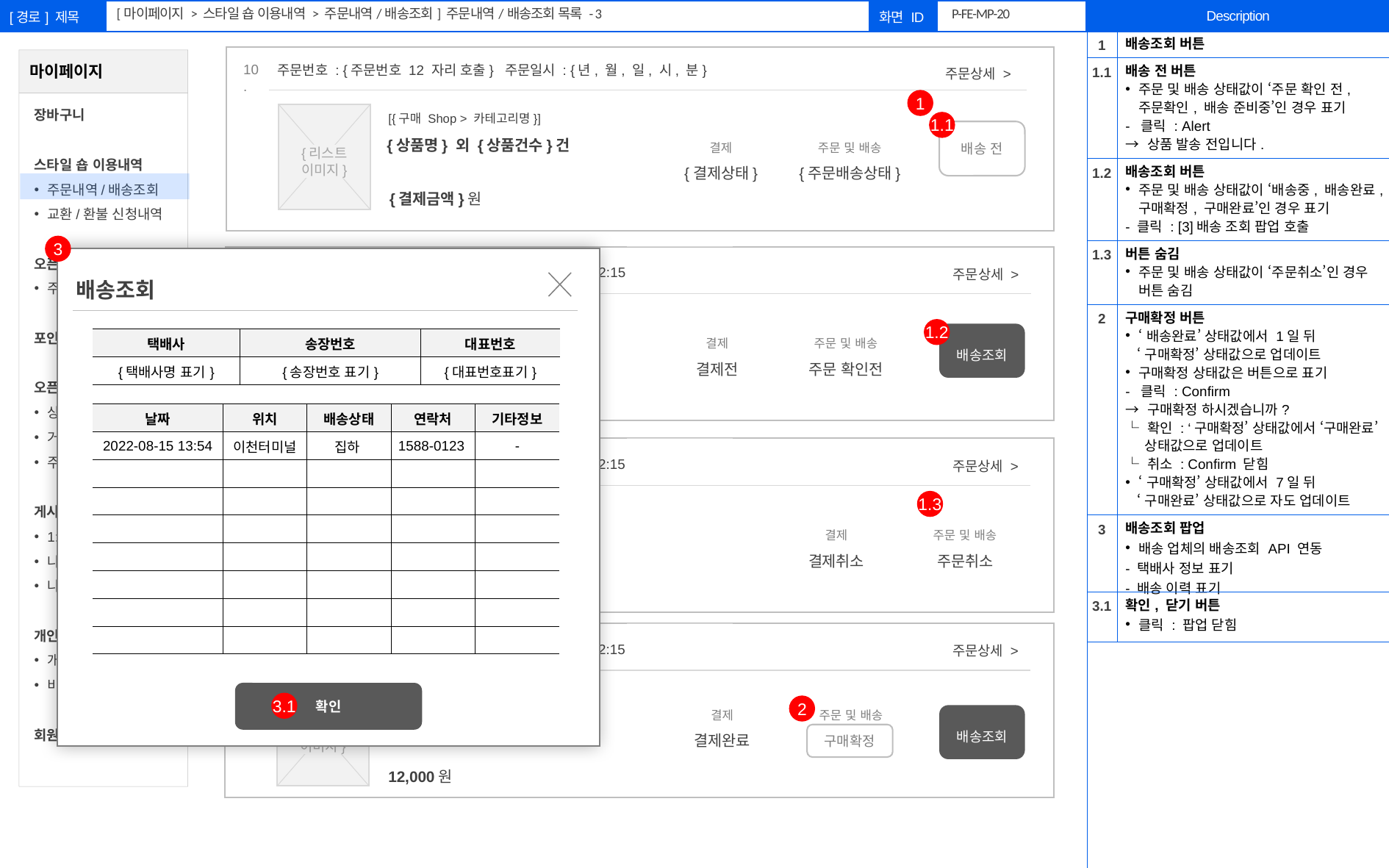

[마이페이지 > 스타일 숍 이용내역 > 주문내역/배송조회] 주문내역/배송조회 목록 - 3
# P-FE-MP-20
| 1 | 배송조회 버튼 |
| --- | --- |
| 1.1 | 배송 전 버튼 주문 및 배송 상태값이 ‘주문 확인 전, 주문확인, 배송 준비중’인 경우 표기 - 클릭 : Alert → 상품 발송 전입니다. |
| 1.2 | 배송조회 버튼 주문 및 배송 상태값이 ‘배송중, 배송완료, 구매확정, 구매완료’인 경우 표기 - 클릭 : [3]배송 조회 팝업 호출 |
| 1.3 | 버튼 숨김 주문 및 배송 상태값이 ‘주문취소’인 경우 버튼 숨김 |
| 2 | 구매확정 버튼 ‘배송완료’ 상태값에서 1일 뒤 ‘구매확정’ 상태값으로 업데이트 구매확정 상태값은 버튼으로 표기 - 클릭 : Confirm → 구매확정 하시겠습니까? └ 확인 : ‘구매확정’ 상태값에서 ‘구매완료’ 상태값으로 업데이트 └ 취소 : Confirm 닫힘 ‘구매확정’ 상태값에서 7일 뒤 ‘구매완료’ 상태값으로 자도 업데이트 |
| 3 | 배송조회 팝업 배송 업체의 배송조회 API 연동 - 택배사 정보 표기 - 배송 이력 표기 |
| 3.1 | 확인, 닫기 버튼 클릭 : 팝업 닫힘 |
|  |  |

주문상세 >
10.
주문번호 : {주문번호 12 자리 호출}  주문일시 : {년, 월, 일, 시, 분}
1
[{구매 Shop > 카테고리명}]

{리스트
이미지}
1.1
배송 전
{상품명} 외 {상품건수}건
결제
{결제상태}
주문 및 배송
{주문배송상태}

{결제금액}원
3

배송조회

확인
주문상세 >
주문번호 : 202301010002   주문일시 : 2023-01-01 12:15
9.
[스타일숍 > Top]
자수 실크 린넨 블라우스 외 3건

{리스트
이미지}
1.2
결제
결제전
주문 및 배송
주문 확인전
배송조회
| 택배사 | 송장번호 | 대표번호 |
| --- | --- | --- |
| {택배사명 표기} | {송장번호 표기} | {대표번호표기} |
48,000원
| 날짜 | 위치 | 배송상태 | 연락처 | 기타정보 |
| --- | --- | --- | --- | --- |
| 2022-08-15 13:54 | 이천터미널 | 집하 | 1588-0123 | - |
|  |  |  |  |  |
|  |  |  |  |  |
|  |  |  |  |  |
|  |  |  |  |  |
|  |  |  |  |  |
|  |  |  |  |  |
|  |  |  |  |  |

주문상세 >
주문번호 : 202301010002   주문일시 : 2023-01-01 12:15
8.
1.3
[스타일숍 > Top]
자수 실크 린넨 블라우스

{리스트
이미지}
결제
결제취소
주문 및 배송
주문취소
12,000원

주문상세 >
주문번호 : 202301010002   주문일시 : 2023-01-01 12:15
7.
[스타일숍 > Top]
자수 실크 린넨 블라우스

{리스트
이미지}
3.1
결제
결제완료
주문 및 배송
구매확정
2
배송조회
구매확정
12,000원